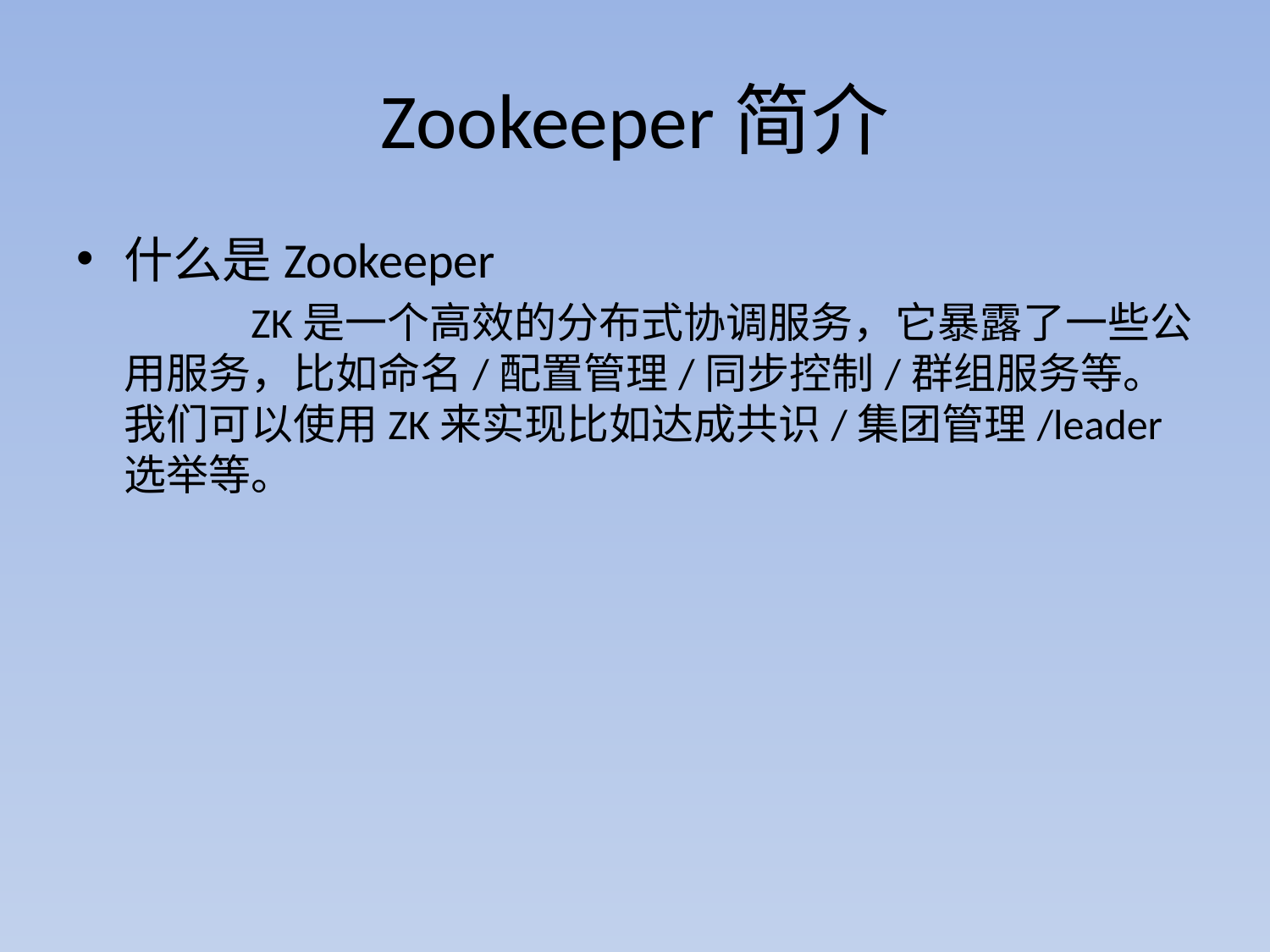

# Zookeeper简介
什么是Zookeeper
		ZK是一个高效的分布式协调服务，它暴露了一些公用服务，比如命名/配置管理/同步控制/群组服务等。我们可以使用ZK来实现比如达成共识/集团管理/leader选举等。